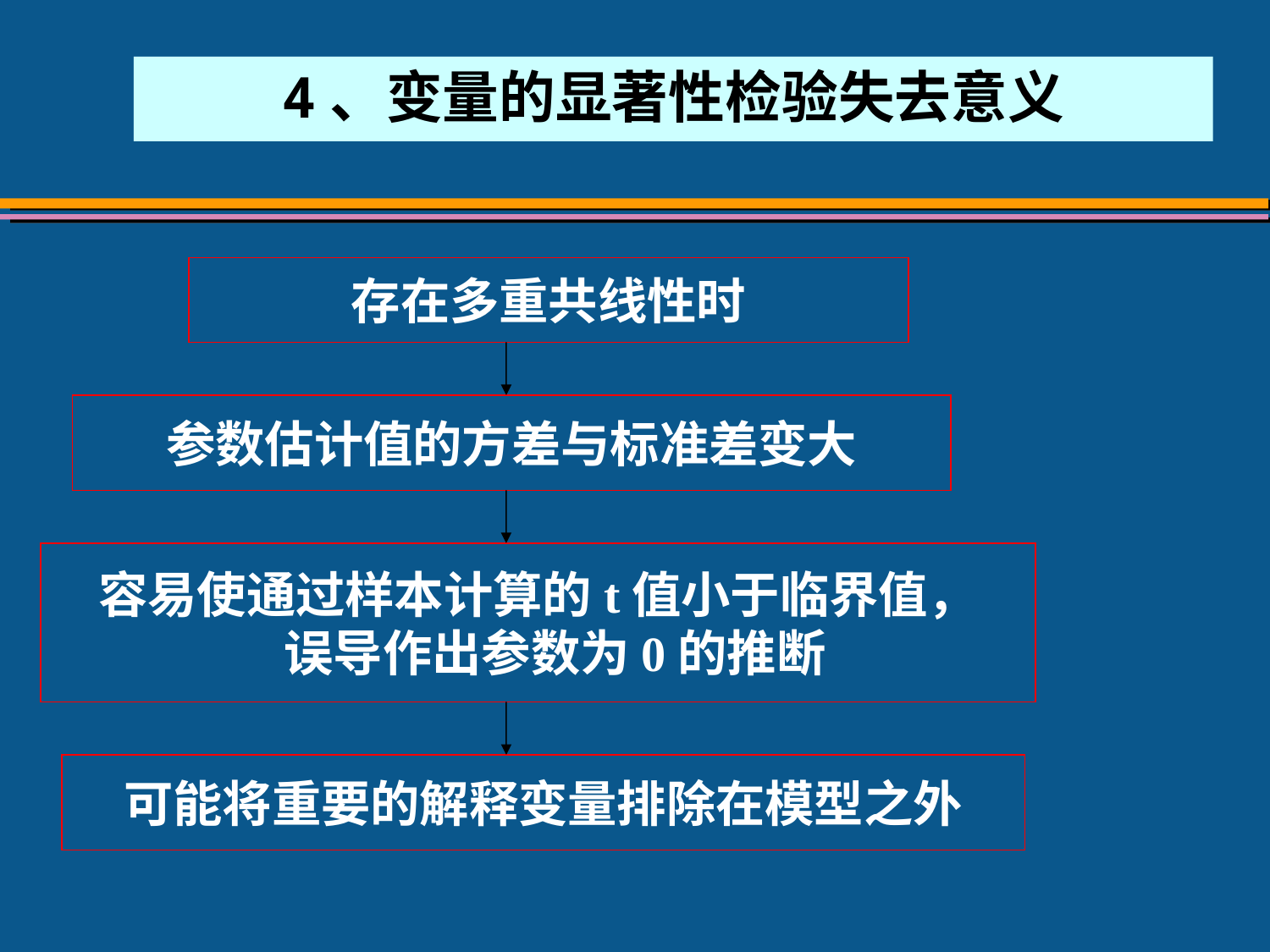

# 4、变量的显著性检验失去意义
存在多重共线性时

参数估计值的方差与标准差变大

容易使通过样本计算的t值小于临界值，
  误导作出参数为0的推断

可能将重要的解释变量排除在模型之外